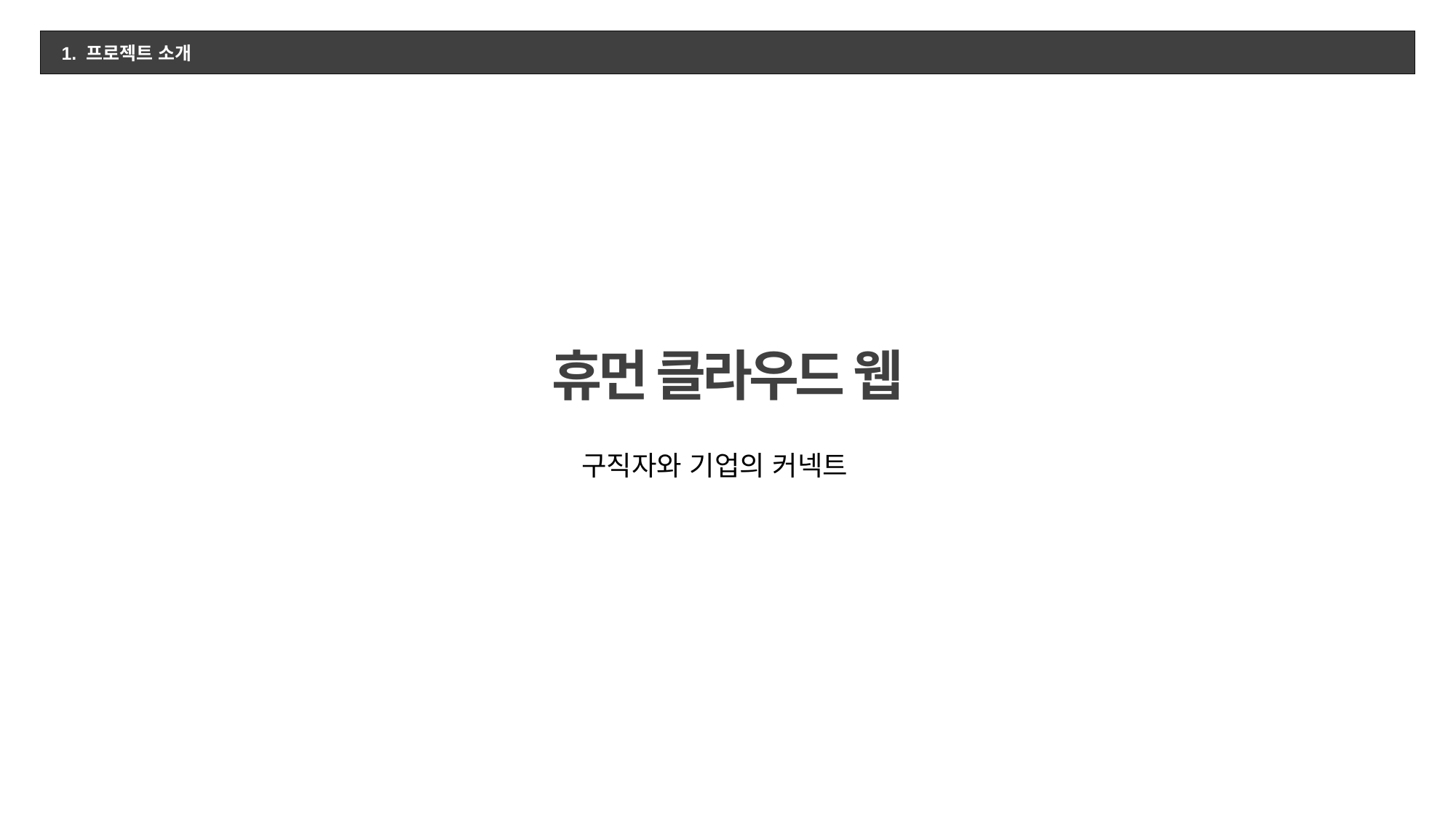

1. 프로젝트 소개
휴먼 클라우드 웹
구직자와 기업의 커넥트